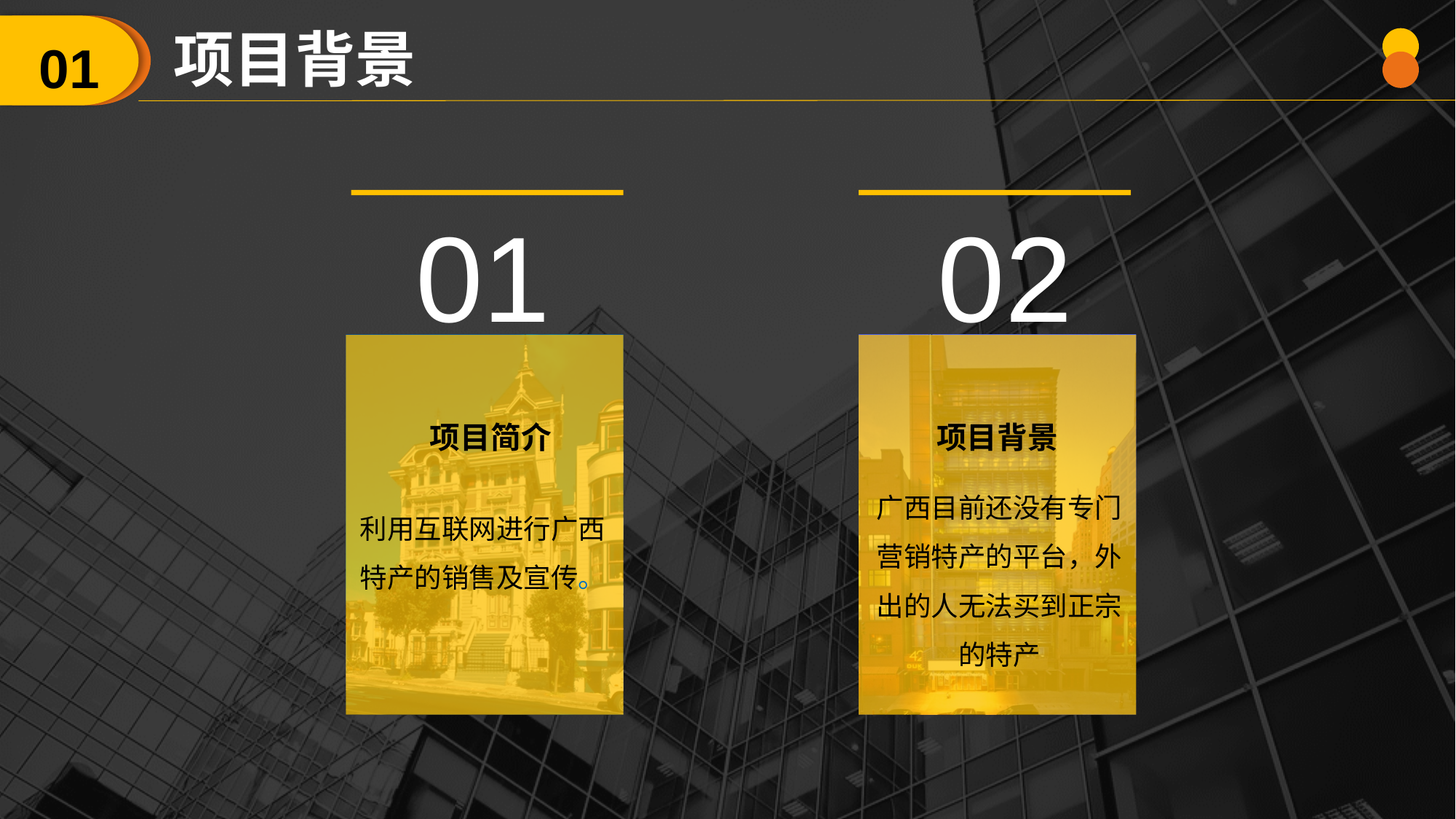

项目背景
01

01
02

项目简介
项目背景
广西目前还没有专门营销特产的平台，外出的人无法买到正宗的特产
利用互联网进行广西特产的销售及宣传。